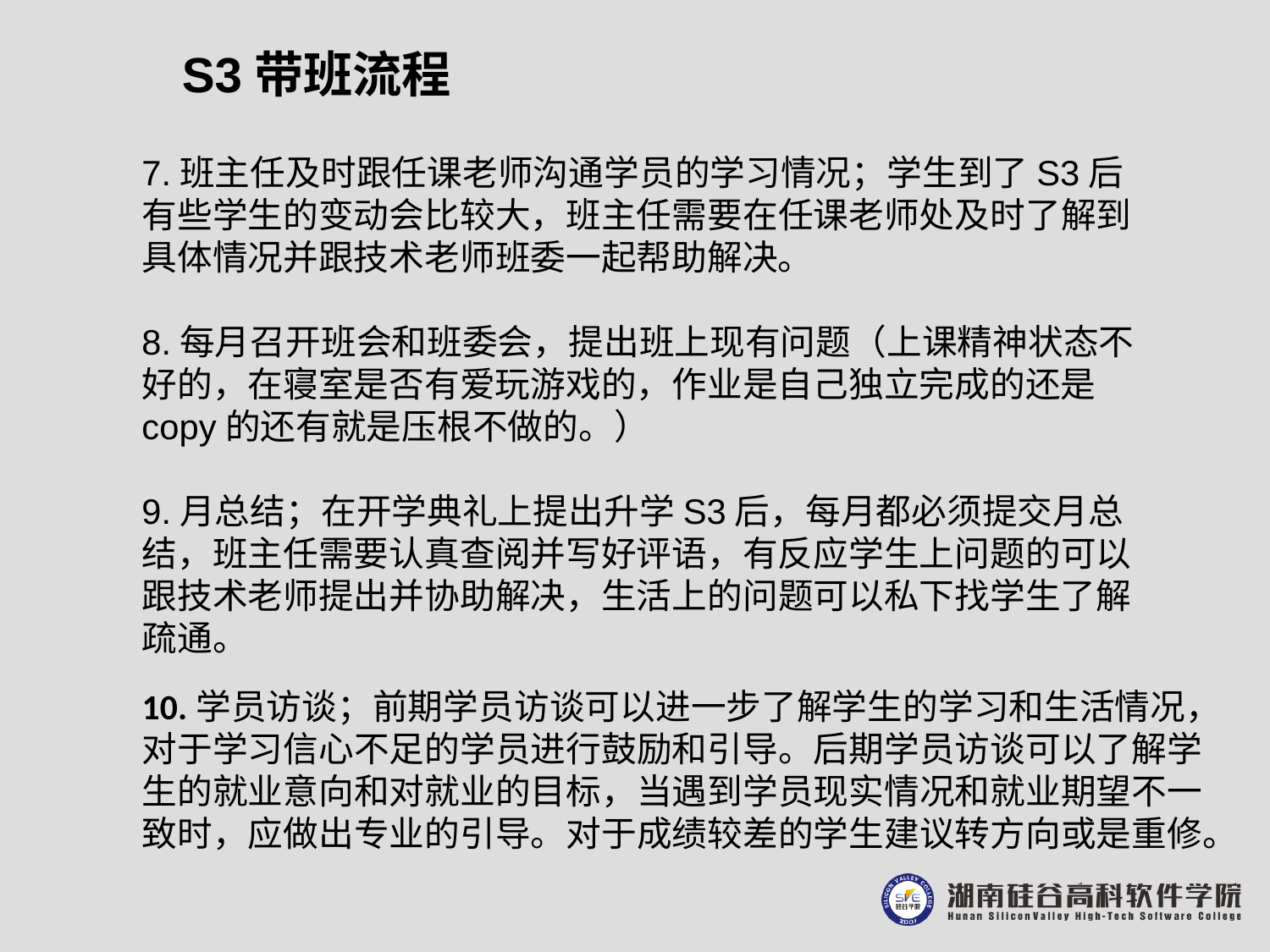

S3带班流程
7.班主任及时跟任课老师沟通学员的学习情况；学生到了S3后有些学生的变动会比较大，班主任需要在任课老师处及时了解到具体情况并跟技术老师班委一起帮助解决。

8.每月召开班会和班委会，提出班上现有问题（上课精神状态不好的，在寝室是否有爱玩游戏的，作业是自己独立完成的还是copy的还有就是压根不做的。）

9.月总结；在开学典礼上提出升学S3后，每月都必须提交月总结，班主任需要认真查阅并写好评语，有反应学生上问题的可以跟技术老师提出并协助解决，生活上的问题可以私下找学生了解疏通。

10.学员访谈；前期学员访谈可以进一步了解学生的学习和生活情况，对于学习信心不足的学员进行鼓励和引导。后期学员访谈可以了解学生的就业意向和对就业的目标，当遇到学员现实情况和就业期望不一致时，应做出专业的引导。对于成绩较差的学生建议转方向或是重修。